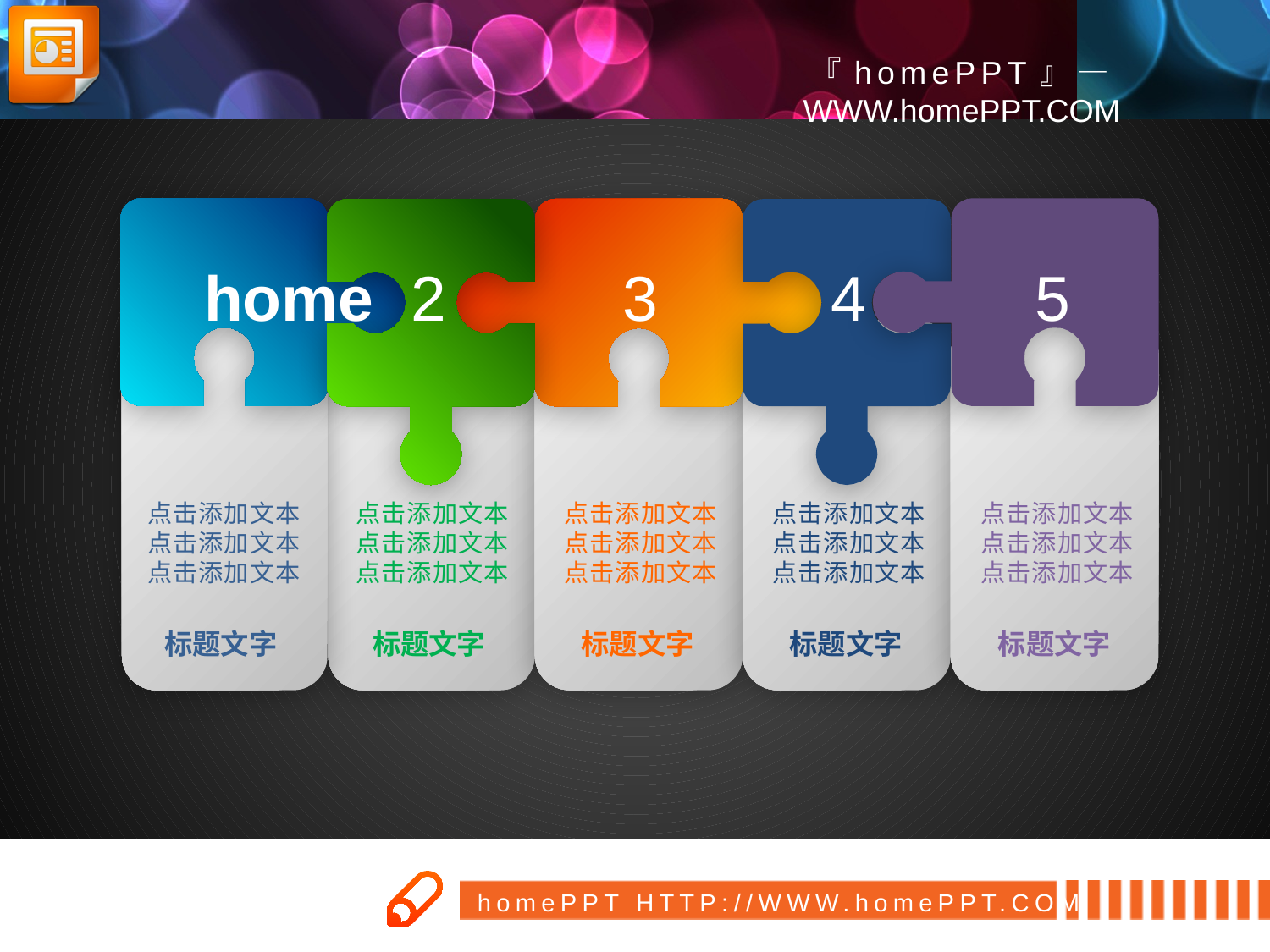

home
2
3
4
5

点击添加文本
点击添加文本
点击添加文本
点击添加文本
点击添加文本
点击添加文本
点击添加文本
点击添加文本
点击添加文本
点击添加文本
点击添加文本
点击添加文本
点击添加文本
点击添加文本
点击添加文本
标题文字
标题文字
标题文字
标题文字
标题文字